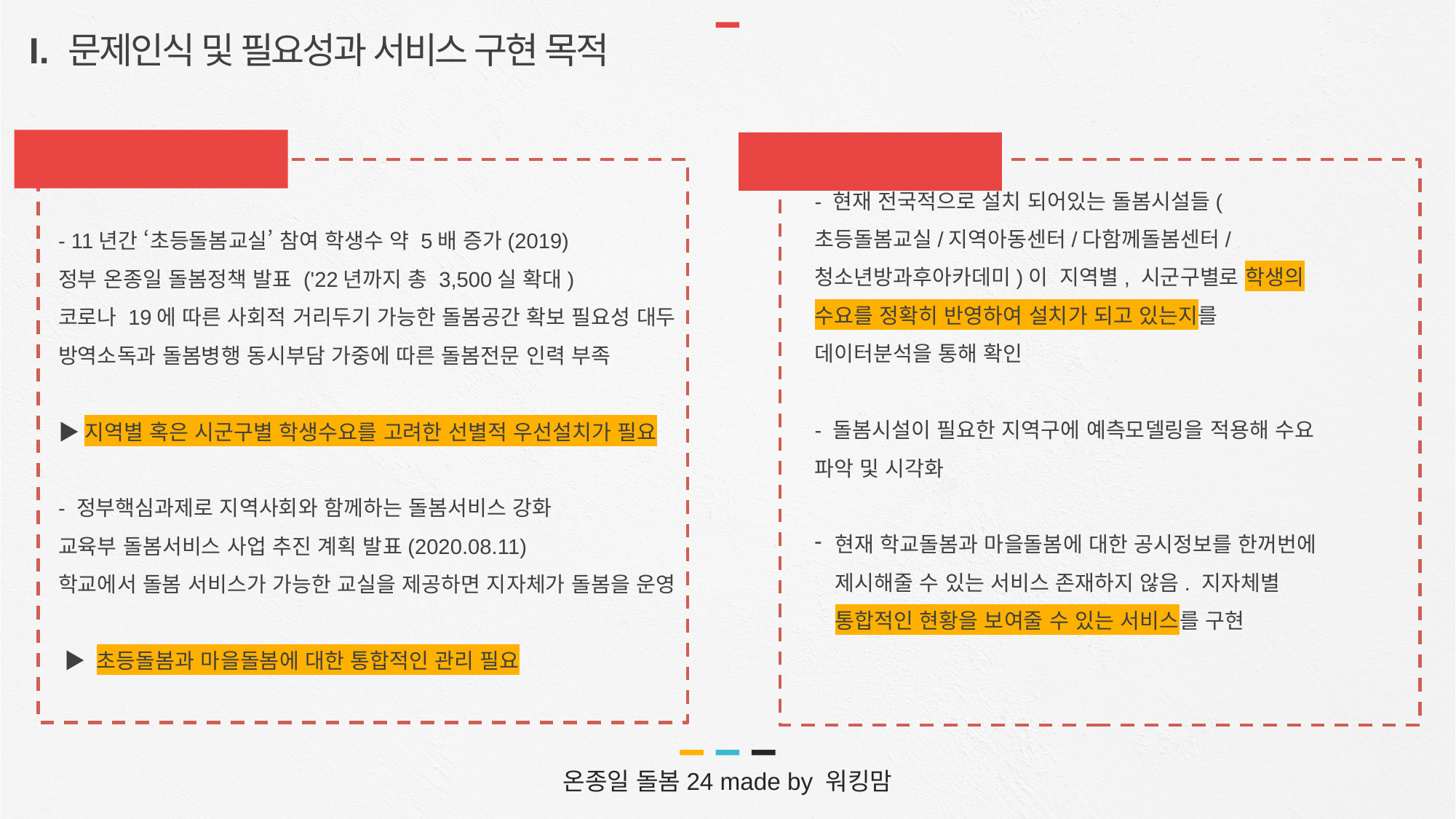

I. 문제인식 및 필요성과 서비스 구현 목적

문제인식 및 필요성

서비스 구현 목적

- 11년간 ‘초등돌봄교실’ 참여 학생수 약 5배 증가(2019)
정부 온종일 돌봄정책 발표 ('22년까지 총 3,500실 확대)
코로나 19에 따른 사회적 거리두기 가능한 돌봄공간 확보 필요성 대두
방역소독과 돌봄병행 동시부담 가중에 따른 돌봄전문 인력 부족

▶지역별 혹은 시군구별 학생수요를 고려한 선별적 우선설치가 필요

- 정부핵심과제로 지역사회와 함께하는 돌봄서비스 강화
교육부 돌봄서비스 사업 추진 계획 발표(2020.08.11)
학교에서 돌봄 서비스가 가능한 교실을 제공하면 지자체가 돌봄을 운영

 ▶ 초등돌봄과 마을돌봄에 대한 통합적인 관리 필요

- 현재 전국적으로 설치 되어있는 돌봄시설들(초등돌봄교실/지역아동센터/다함께돌봄센터/청소년방과후아카데미)이  지역별, 시군구별로 학생의 수요를 정확히 반영하여 설치가 되고 있는지를 데이터분석을 통해 확인

- 돌봄시설이 필요한 지역구에 예측모델링을 적용해 수요 파악 및 시각화

현재 학교돌봄과 마을돌봄에 대한 공시정보를 한꺼번에 제시해줄 수 있는 서비스 존재하지 않음. 지자체별 통합적인 현황을 보여줄 수 있는 서비스를 구현

온종일 돌봄24 made by 워킹맘